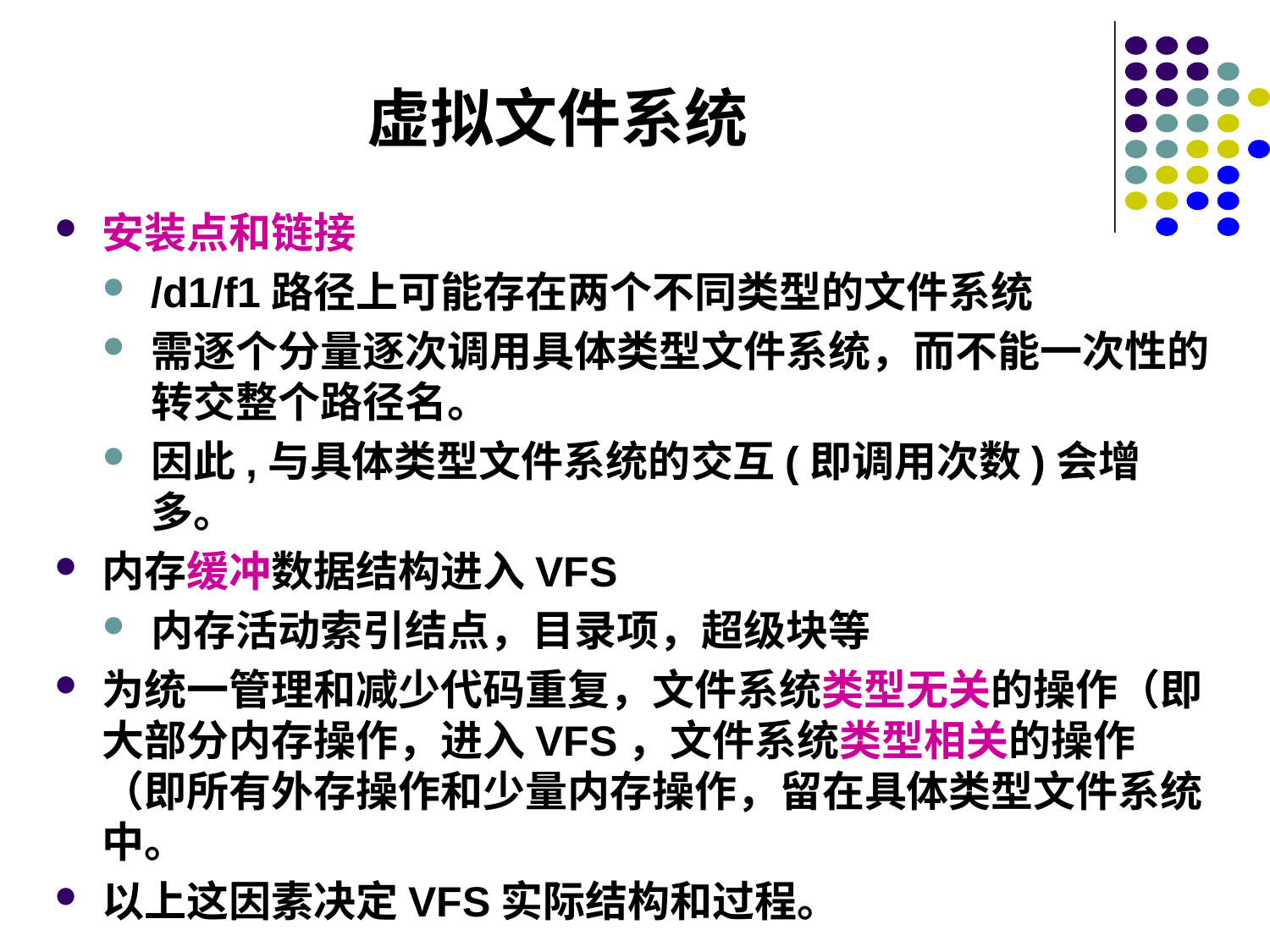

# 虚拟文件系统
安装点和链接
/d1/f1路径上可能存在两个不同类型的文件系统
需逐个分量逐次调用具体类型文件系统，而不能一次性的转交整个路径名。
因此,与具体类型文件系统的交互(即调用次数)会增多。
内存缓冲数据结构进入VFS
内存活动索引结点，目录项，超级块等
为统一管理和减少代码重复，文件系统类型无关的操作（即大部分内存操作，进入VFS，文件系统类型相关的操作（即所有外存操作和少量内存操作，留在具体类型文件系统中。
以上这因素决定VFS实际结构和过程。